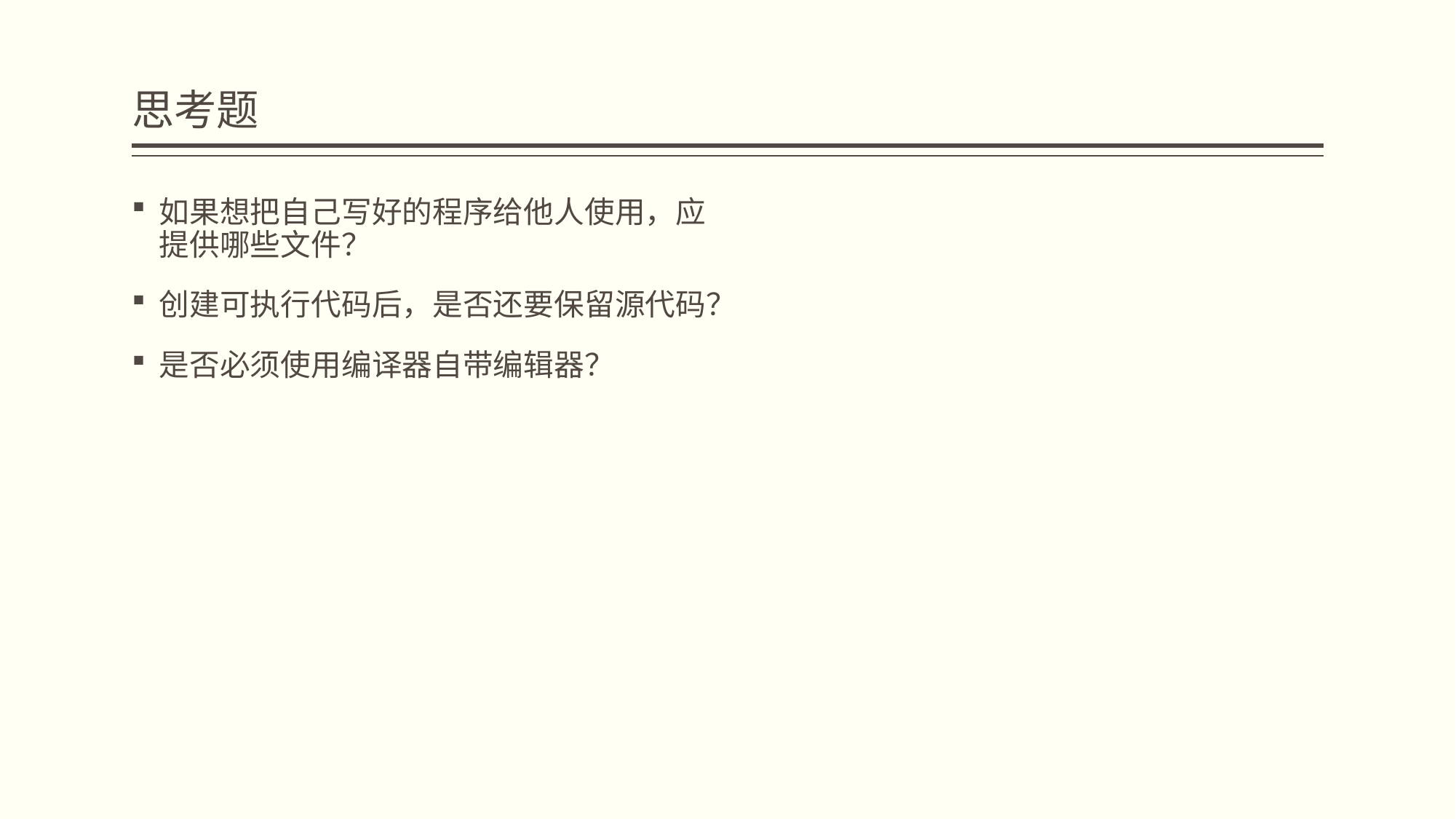

# 思考题
如果想把自己写好的程序给他人使用，应提供哪些文件？
创建可执行代码后，是否还要保留源代码？
是否必须使用编译器自带编辑器？